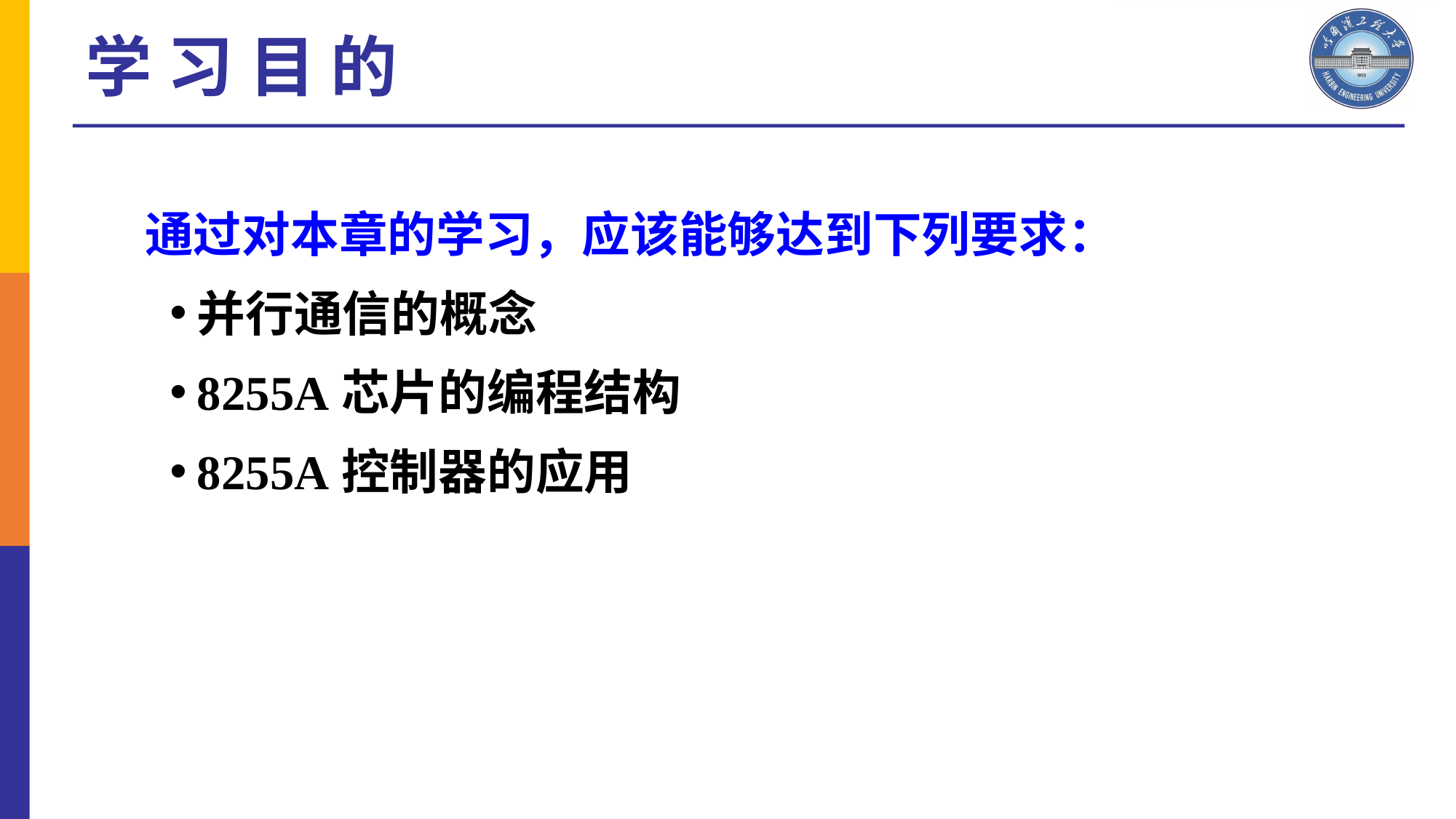

# 学 习 目 的
  通过对本章的学习，应该能够达到下列要求：
并行通信的概念
8255A芯片的编程结构
8255A控制器的应用